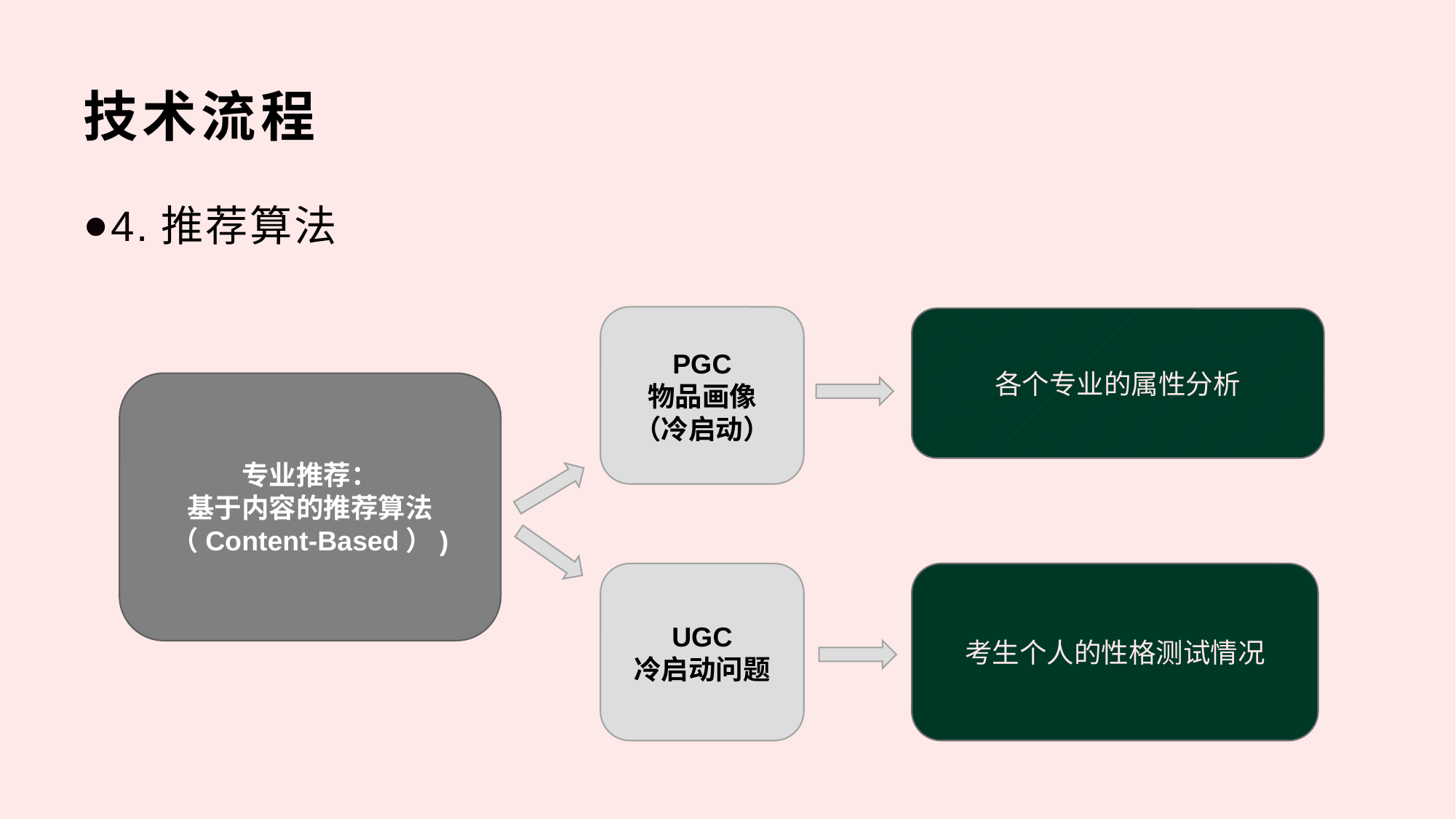

# 技术流程
4.推荐算法
PGC
物品画像
（冷启动）
UGC
冷启动问题
各个专业的属性分析
专业推荐：
基于内容的推荐算法（Content-Based）)

考生个人的性格测试情况